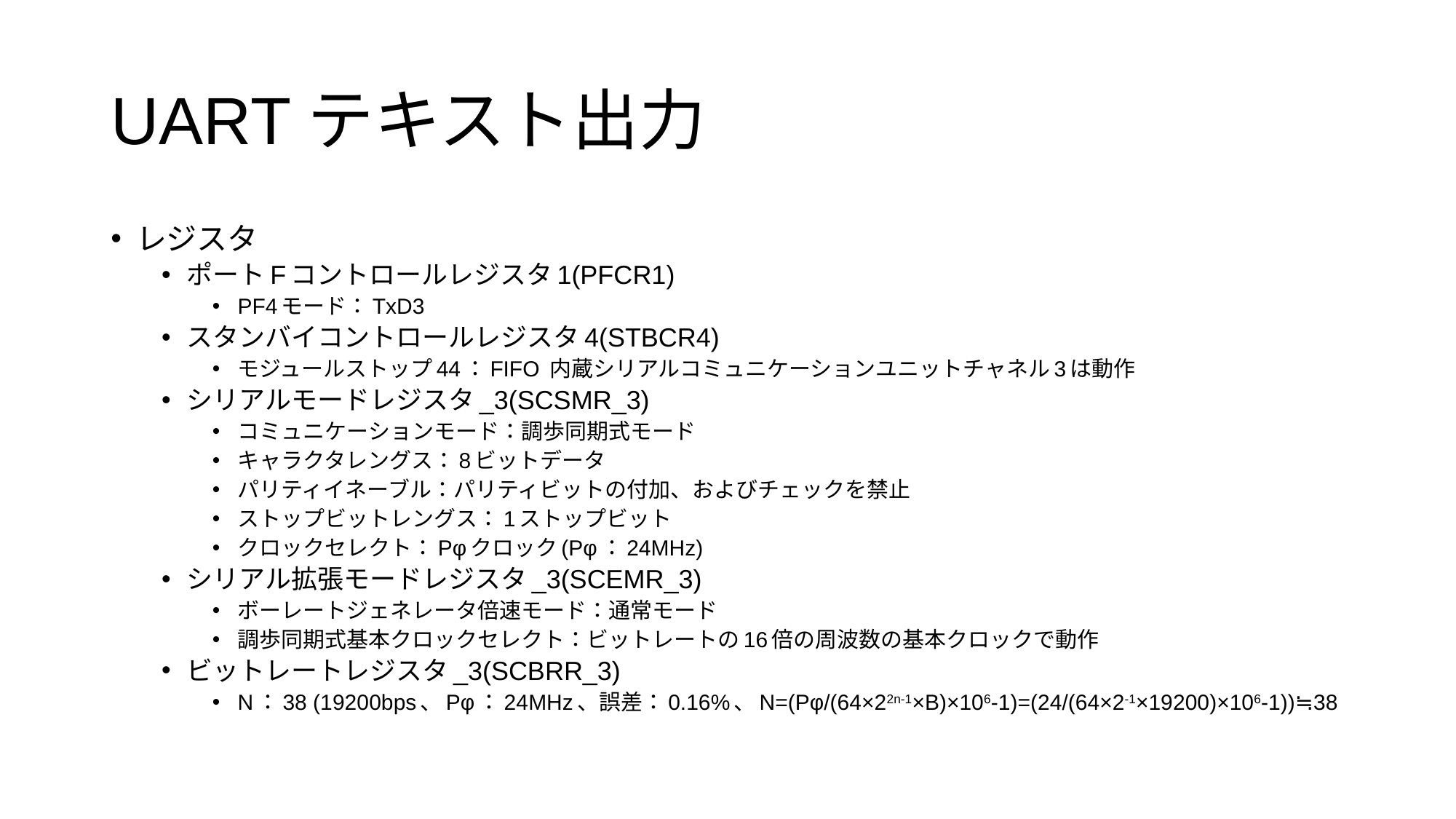

# UARTテキスト出力
レジスタ
ポートFコントロールレジスタ1(PFCR1)
PF4モード：TxD3
スタンバイコントロールレジスタ4(STBCR4)
モジュールストップ44：FIFO 内蔵シリアルコミュニケーションユニットチャネル3は動作
シリアルモードレジスタ_3(SCSMR_3)
コミュニケーションモード：調歩同期式モード
キャラクタレングス：8ビットデータ
パリティイネーブル：パリティビットの付加、およびチェックを禁止
ストップビットレングス：1ストップビット
クロックセレクト：Pφクロック(Pφ：24MHz)
シリアル拡張モードレジスタ_3(SCEMR_3)
ボーレートジェネレータ倍速モード：通常モード
調歩同期式基本クロックセレクト：ビットレートの16倍の周波数の基本クロックで動作
ビットレートレジスタ_3(SCBRR_3)
N：38 (19200bps、Pφ：24MHz、誤差：0.16%、N=(Pφ/(64×22n-1×B)×106-1)=(24/(64×2-1×19200)×106-1))≒38